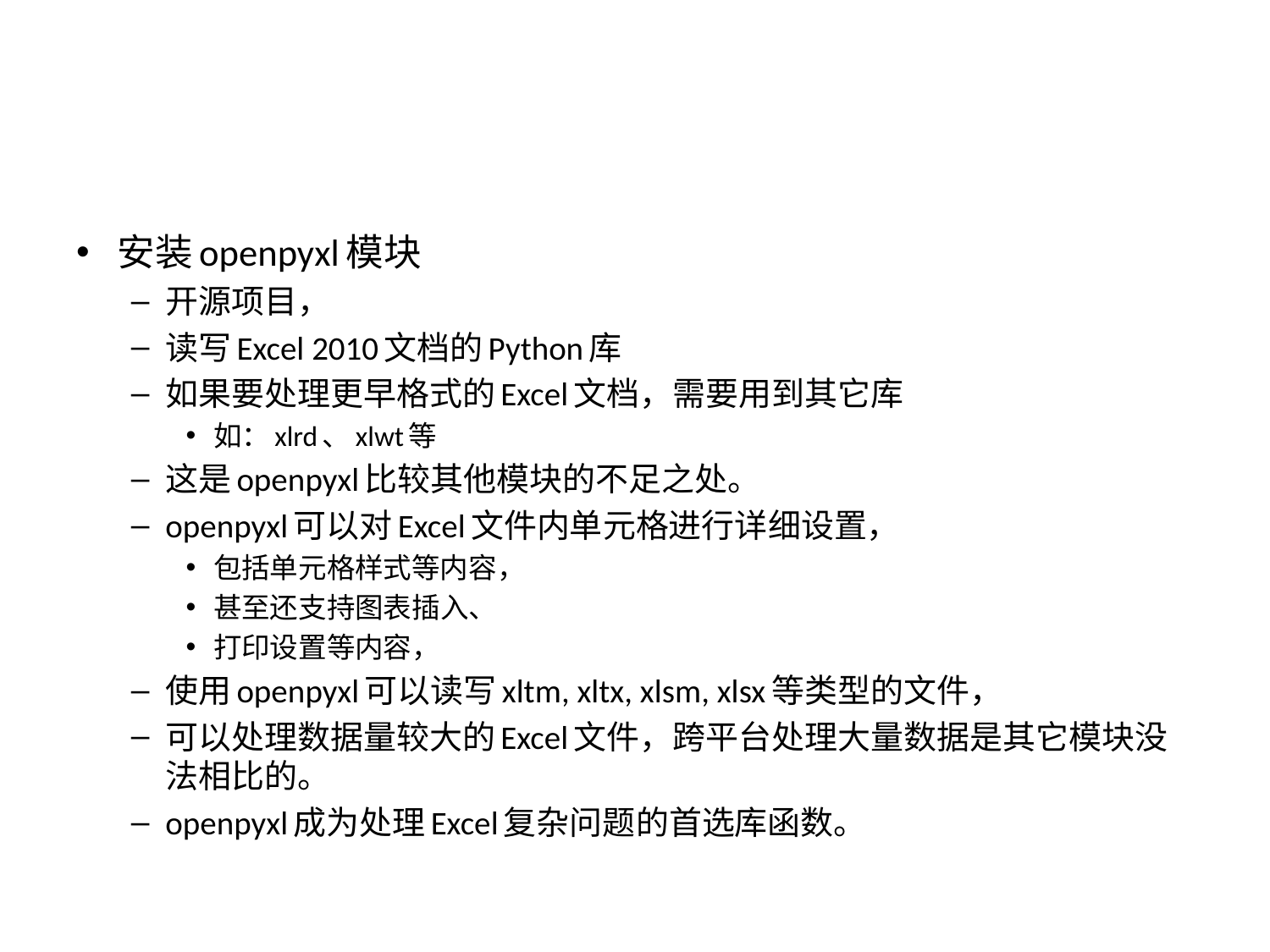

#
安装openpyxl模块
开源项目，
读写Excel 2010文档的Python库
如果要处理更早格式的Excel文档，需要用到其它库
如：xlrd、xlwt等
这是openpyxl比较其他模块的不足之处。
openpyxl可以对Excel文件内单元格进行详细设置，
包括单元格样式等内容，
甚至还支持图表插入、
打印设置等内容，
使用openpyxl可以读写xltm, xltx, xlsm, xlsx等类型的文件，
可以处理数据量较大的Excel文件，跨平台处理大量数据是其它模块没法相比的。
openpyxl成为处理Excel复杂问题的首选库函数。